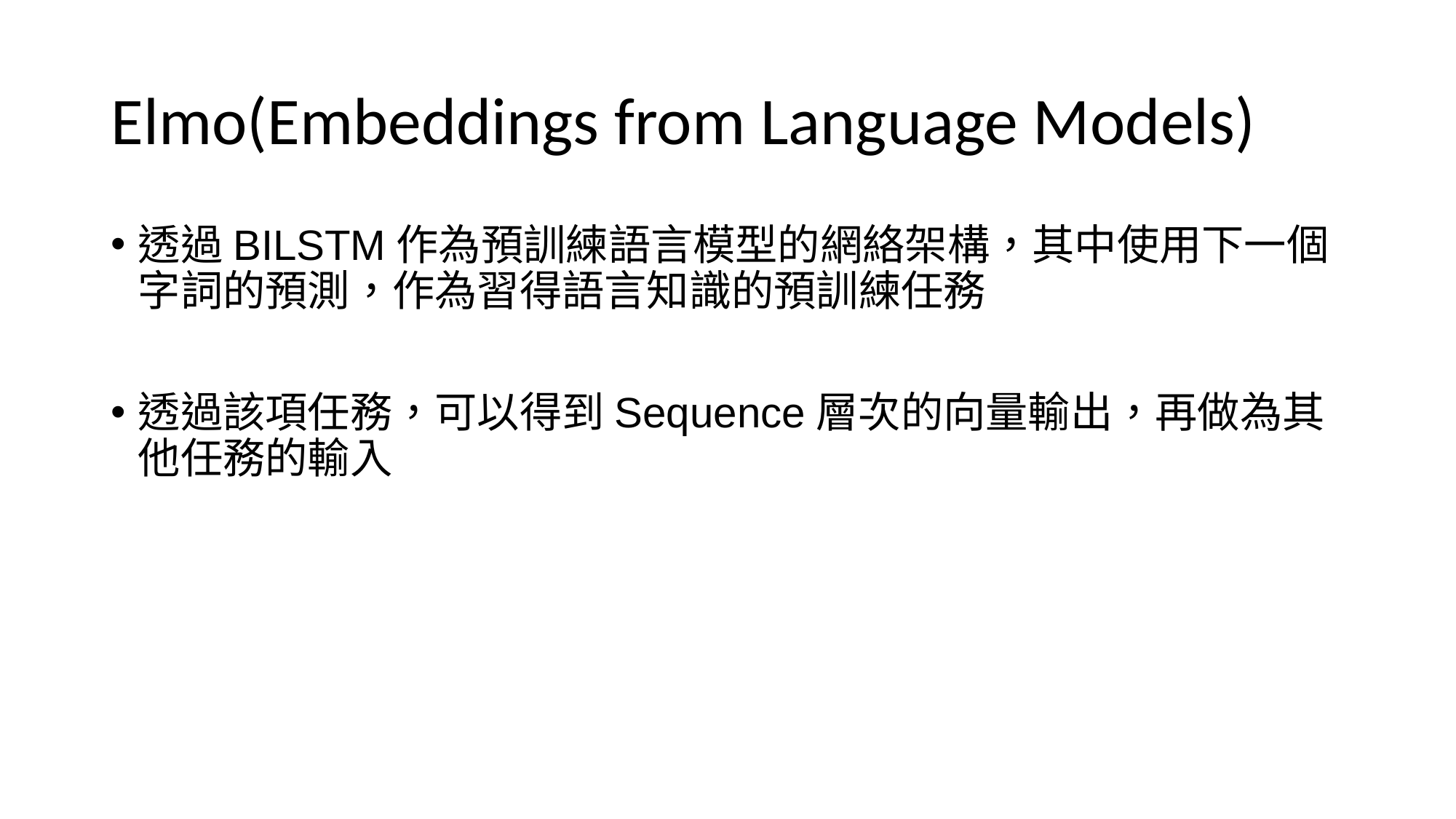

# Elmo(Embeddings from Language Models)
透過BILSTM作為預訓練語言模型的網絡架構，其中使用下一個字詞的預測，作為習得語言知識的預訓練任務

透過該項任務，可以得到Sequence層次的向量輸出，再做為其他任務的輸入